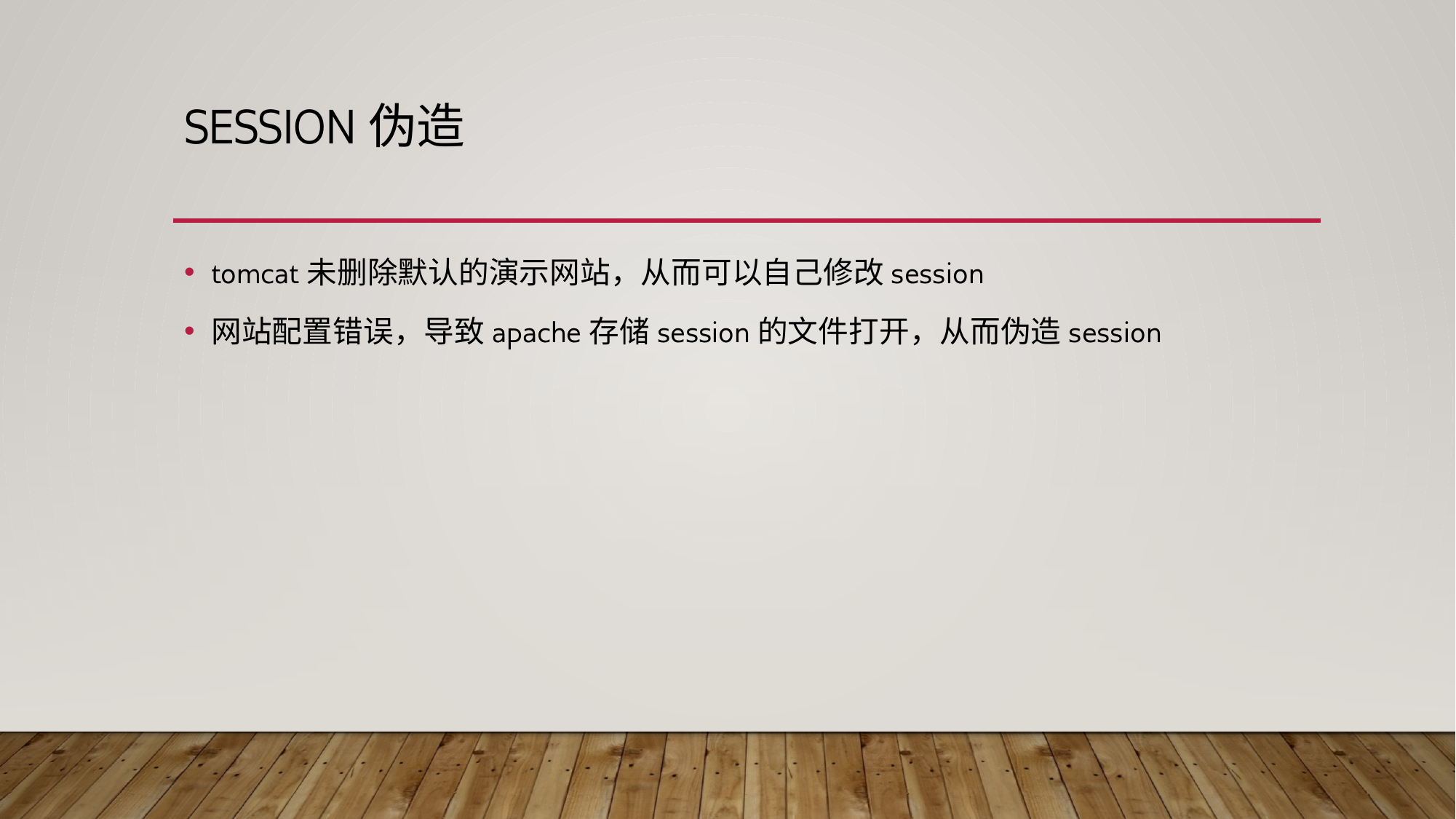

# Session伪造
tomcat未删除默认的演示网站，从而可以自己修改session
网站配置错误，导致apache存储session的文件打开，从而伪造session